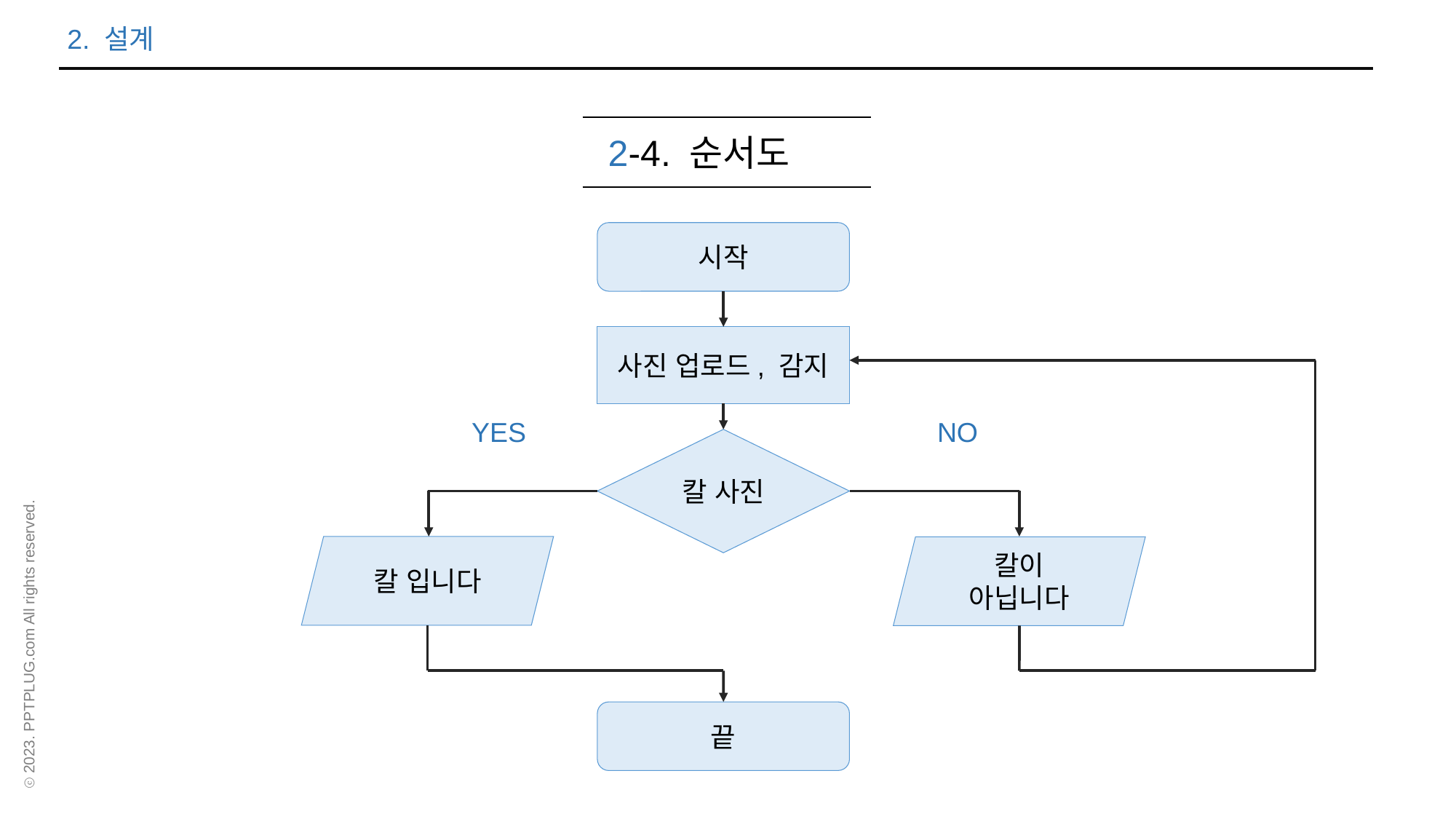

2. 설계
2-4. 순서도
시작
사진 업로드, 감지
YES
NO
칼 사진
칼 입니다
칼이
아닙니다
끝